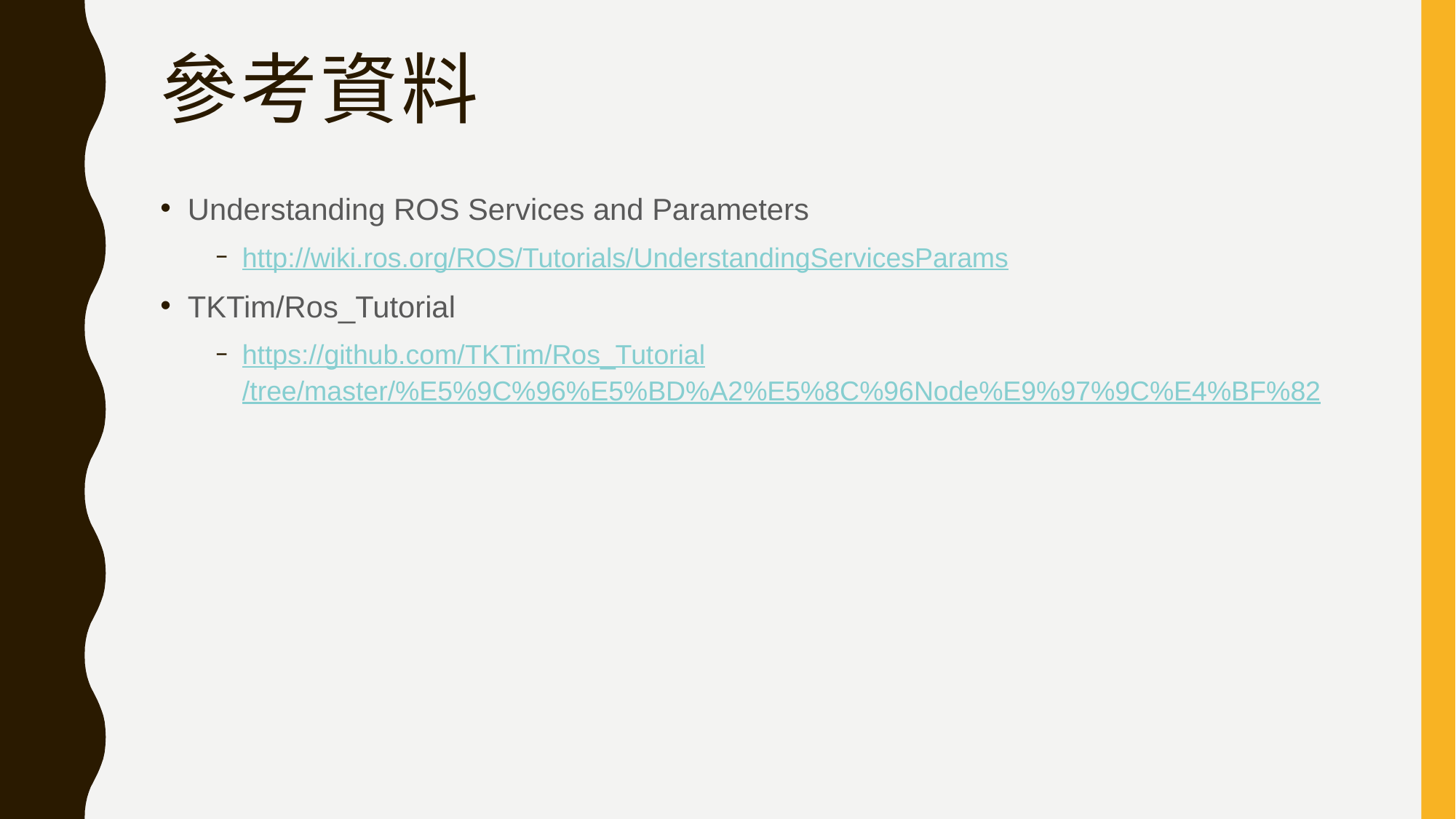

# 參考資料
Understanding ROS Services and Parameters
http://wiki.ros.org/ROS/Tutorials/UnderstandingServicesParams
TKTim/Ros_Tutorial
https://github.com/TKTim/Ros_Tutorial/tree/master/%E5%9C%96%E5%BD%A2%E5%8C%96Node%E9%97%9C%E4%BF%82